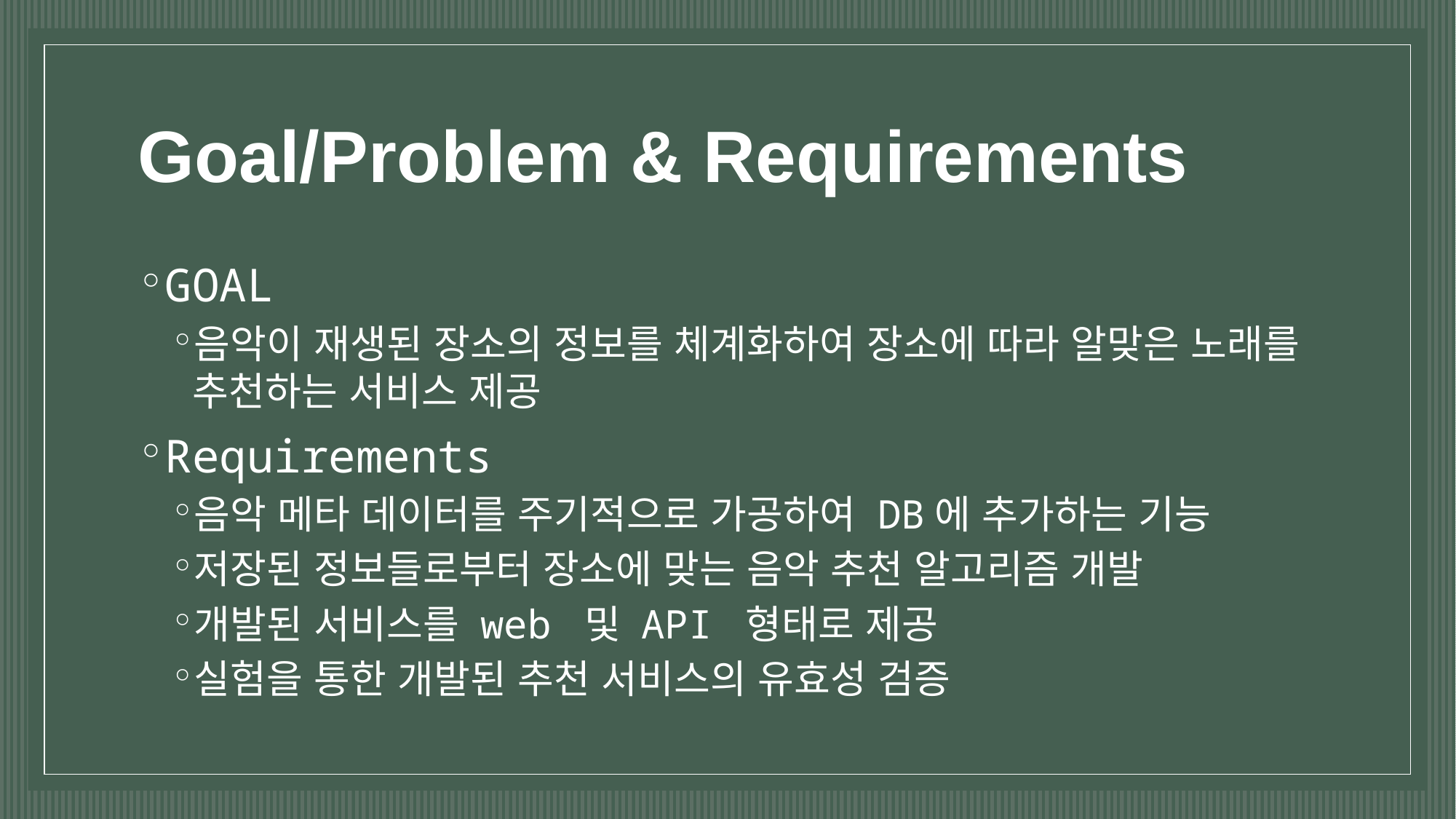

# Goal/Problem & Requirements
GOAL
음악이 재생된 장소의 정보를 체계화하여 장소에 따라 알맞은 노래를 추천하는 서비스 제공
Requirements
음악 메타 데이터를 주기적으로 가공하여 DB에 추가하는 기능
저장된 정보들로부터 장소에 맞는 음악 추천 알고리즘 개발
개발된 서비스를 web 및 API 형태로 제공
실험을 통한 개발된 추천 서비스의 유효성 검증